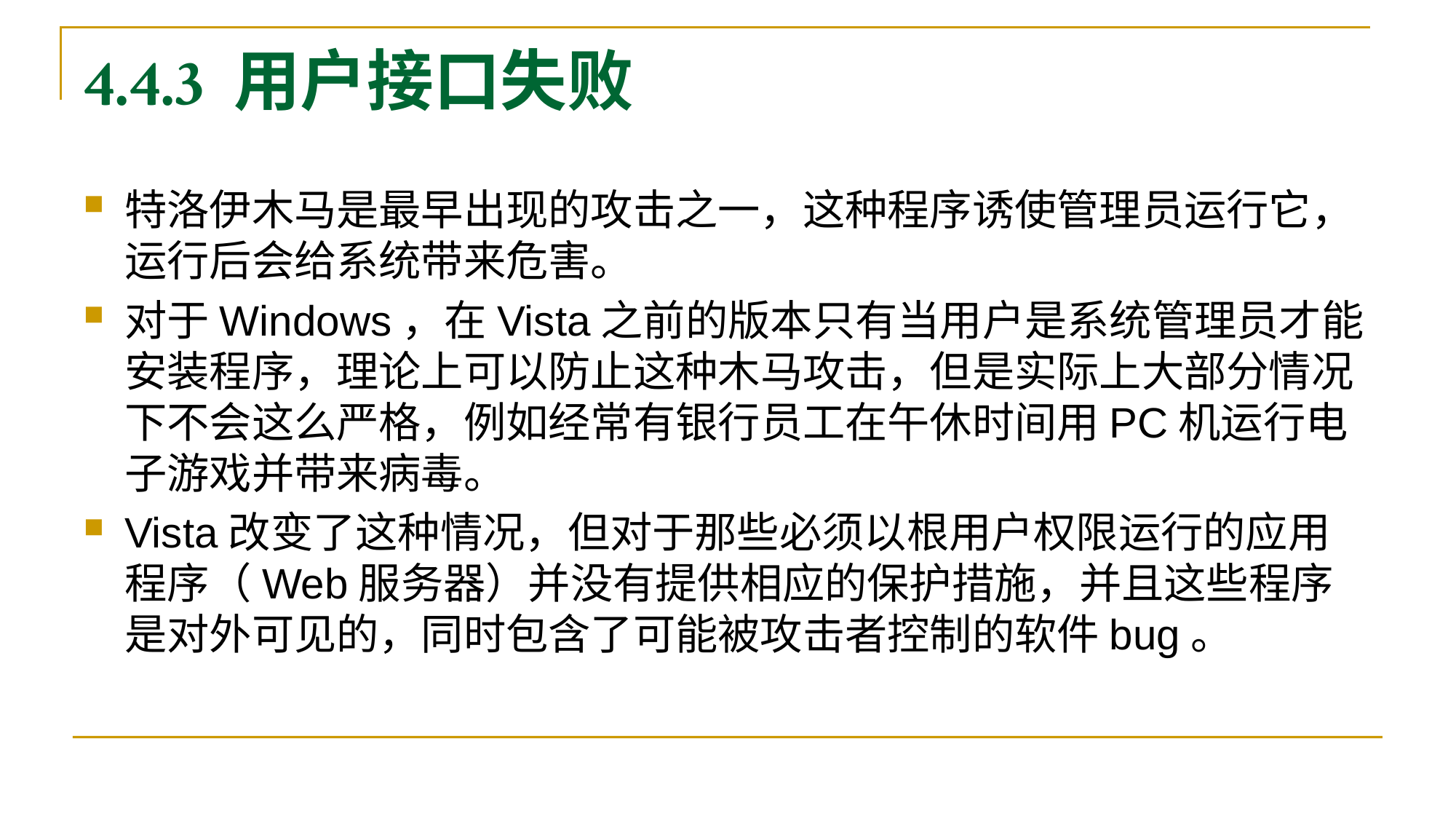

# 4.4.3 用户接口失败
特洛伊木马是最早出现的攻击之一，这种程序诱使管理员运行它，运行后会给系统带来危害。
对于Windows，在Vista之前的版本只有当用户是系统管理员才能安装程序，理论上可以防止这种木马攻击，但是实际上大部分情况下不会这么严格，例如经常有银行员工在午休时间用PC机运行电子游戏并带来病毒。
Vista改变了这种情况，但对于那些必须以根用户权限运行的应用程序（Web服务器）并没有提供相应的保护措施，并且这些程序是对外可见的，同时包含了可能被攻击者控制的软件bug。